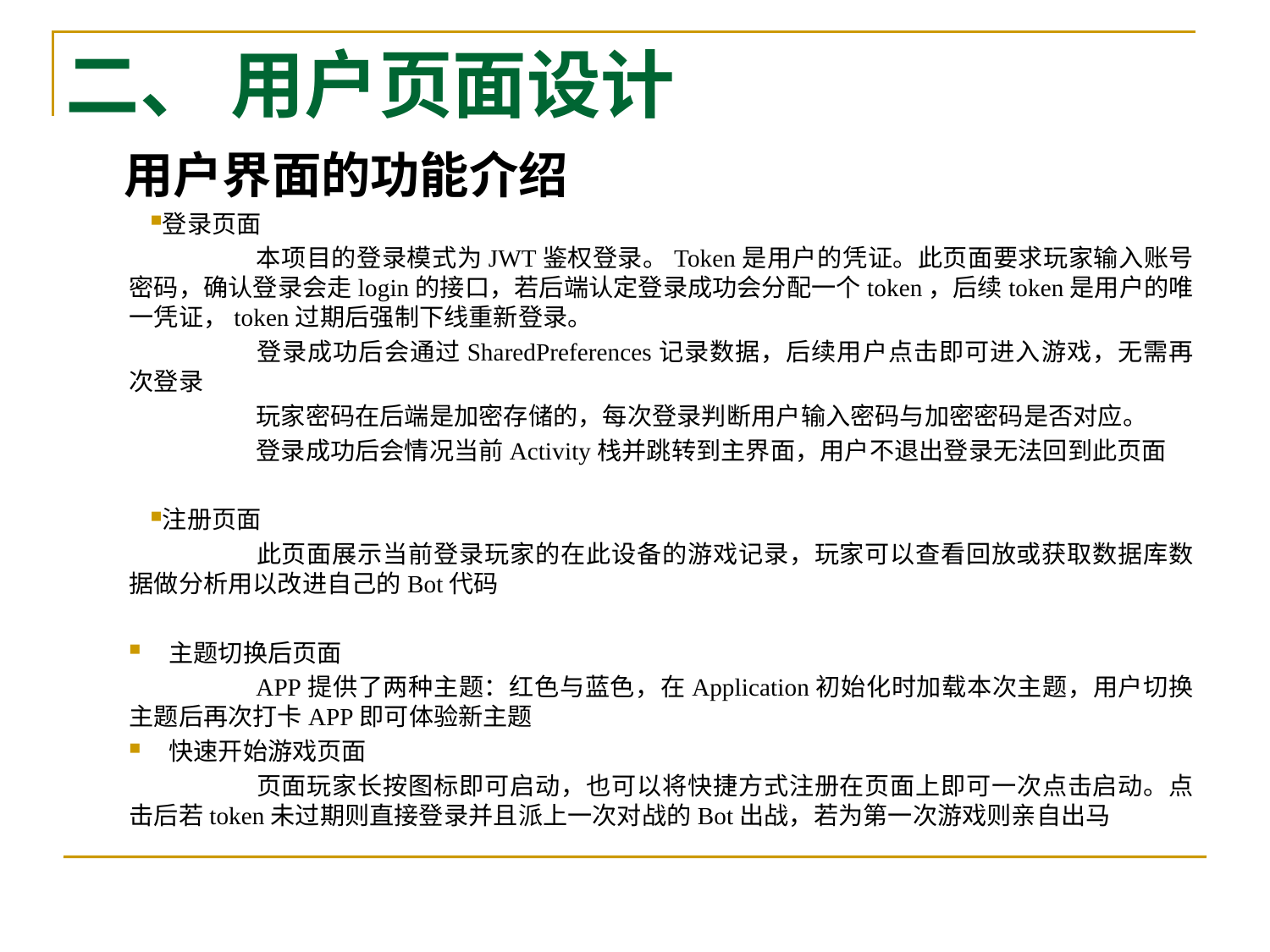

# 二、 用户页面设计
用户界面的功能介绍
登录页面
	本项目的登录模式为JWT鉴权登录。Token是用户的凭证。此页面要求玩家输入账号密码，确认登录会走login的接口，若后端认定登录成功会分配一个token，后续token是用户的唯一凭证，token过期后强制下线重新登录。
	登录成功后会通过SharedPreferences记录数据，后续用户点击即可进入游戏，无需再次登录
	玩家密码在后端是加密存储的，每次登录判断用户输入密码与加密密码是否对应。
	登录成功后会情况当前Activity栈并跳转到主界面，用户不退出登录无法回到此页面

注册页面
	此页面展示当前登录玩家的在此设备的游戏记录，玩家可以查看回放或获取数据库数据做分析用以改进自己的Bot代码

主题切换后页面
	APP提供了两种主题：红色与蓝色，在Application初始化时加载本次主题，用户切换主题后再次打卡APP即可体验新主题
快速开始游戏页面
	页面玩家长按图标即可启动，也可以将快捷方式注册在页面上即可一次点击启动。点击后若token未过期则直接登录并且派上一次对战的Bot出战，若为第一次游戏则亲自出马